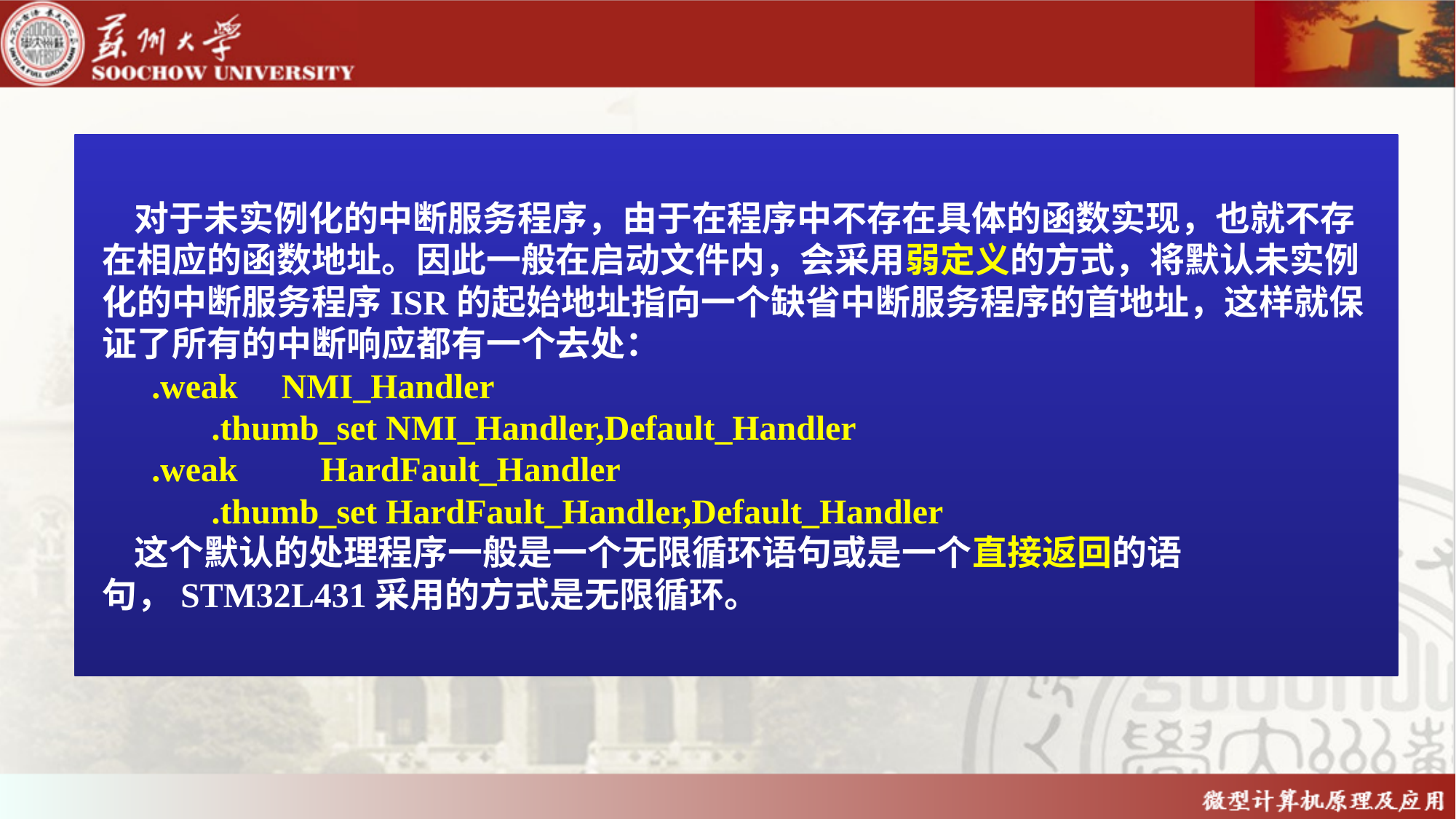

对于未实例化的中断服务程序，由于在程序中不存在具体的函数实现，也就不存在相应的函数地址。因此一般在启动文件内，会采用弱定义的方式，将默认未实例化的中断服务程序ISR的起始地址指向一个缺省中断服务程序的首地址，这样就保证了所有的中断响应都有一个去处：
  .weak     NMI_Handler
	.thumb_set NMI_Handler,Default_Handler
  .weak	HardFault_Handler
	.thumb_set HardFault_Handler,Default_Handler
这个默认的处理程序一般是一个无限循环语句或是一个直接返回的语句，STM32L431采用的方式是无限循环。